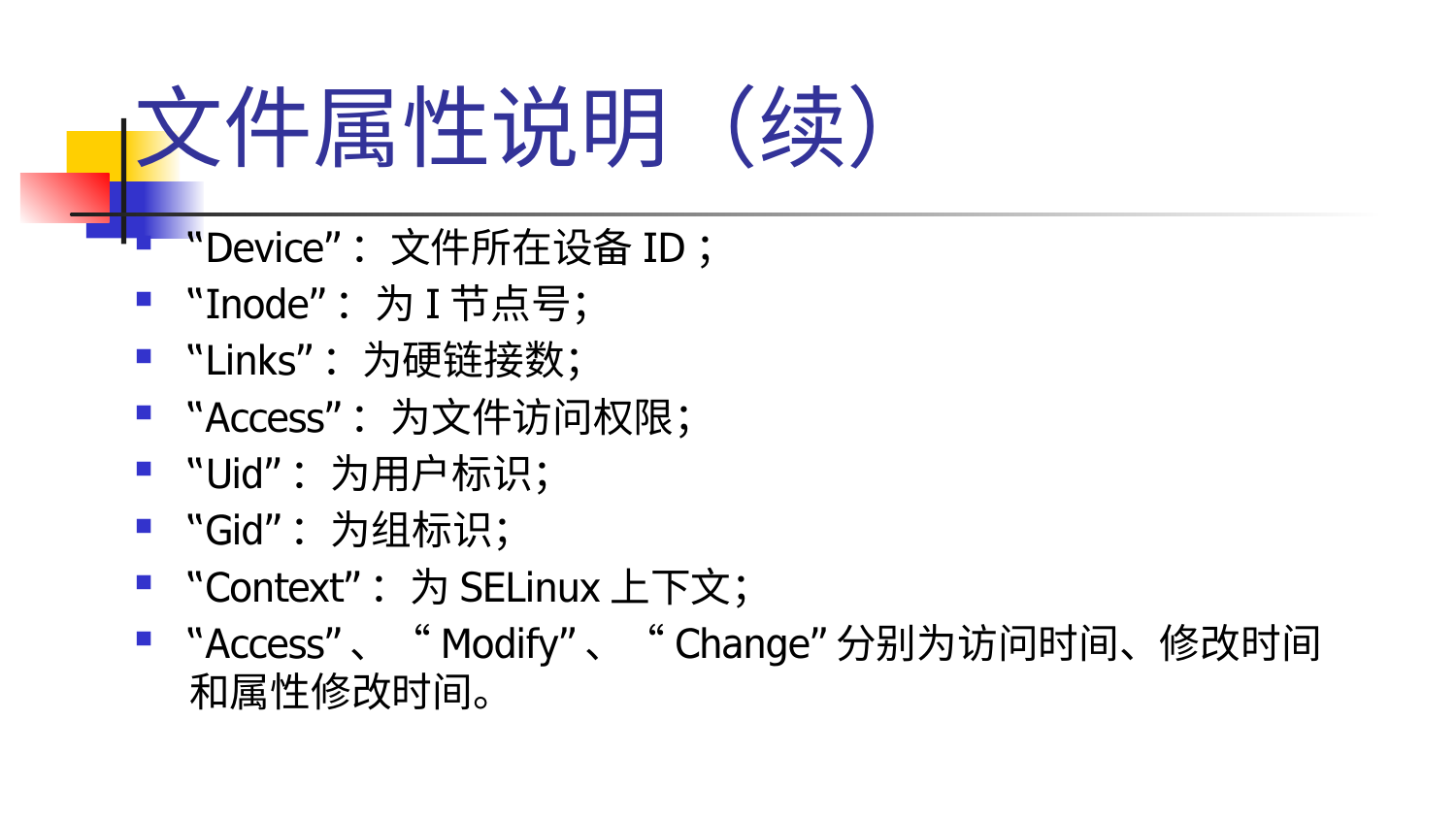

# 文件属性说明（续）
“Device”：文件所在设备ID；
“Inode”：为I节点号；
“Links”：为硬链接数；
“Access”：为文件访问权限；
“Uid”：为用户标识；
“Gid”：为组标识；
“Context”：为SELinux上下文；
“Access”、“Modify”、“Change”分别为访问时间、修改时间和属性修改时间。